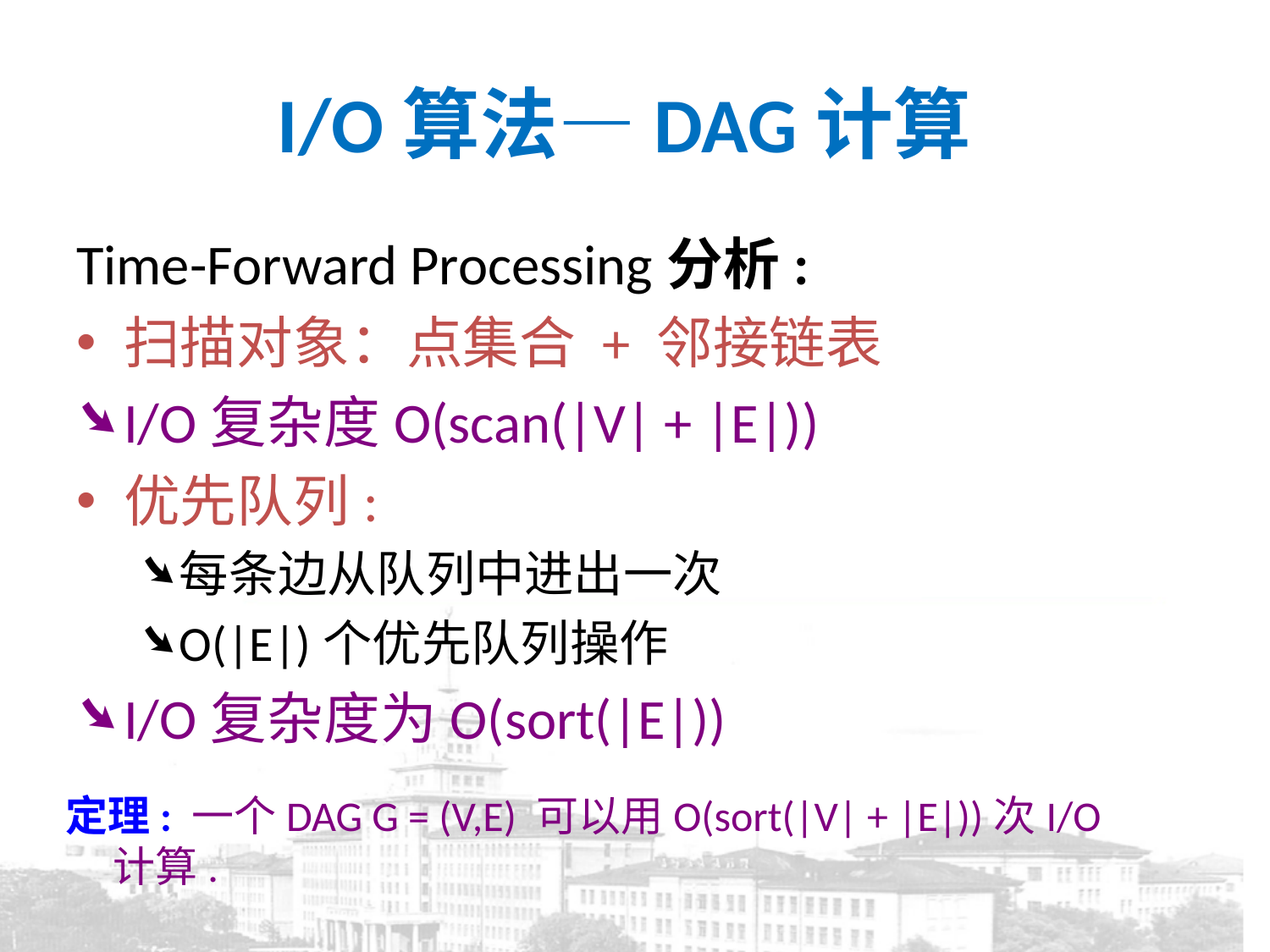

# I/O算法—DAG计算
Time-Forward Processing分析:
扫描对象：点集合 + 邻接链表
I/O复杂度O(scan(|V| + |E|))
优先队列:
每条边从队列中进出一次
O(|E|)个优先队列操作
I/O复杂度为O(sort(|E|))
定理: 一个DAG G = (V,E) 可以用O(sort(|V| + |E|))次I/O计算.